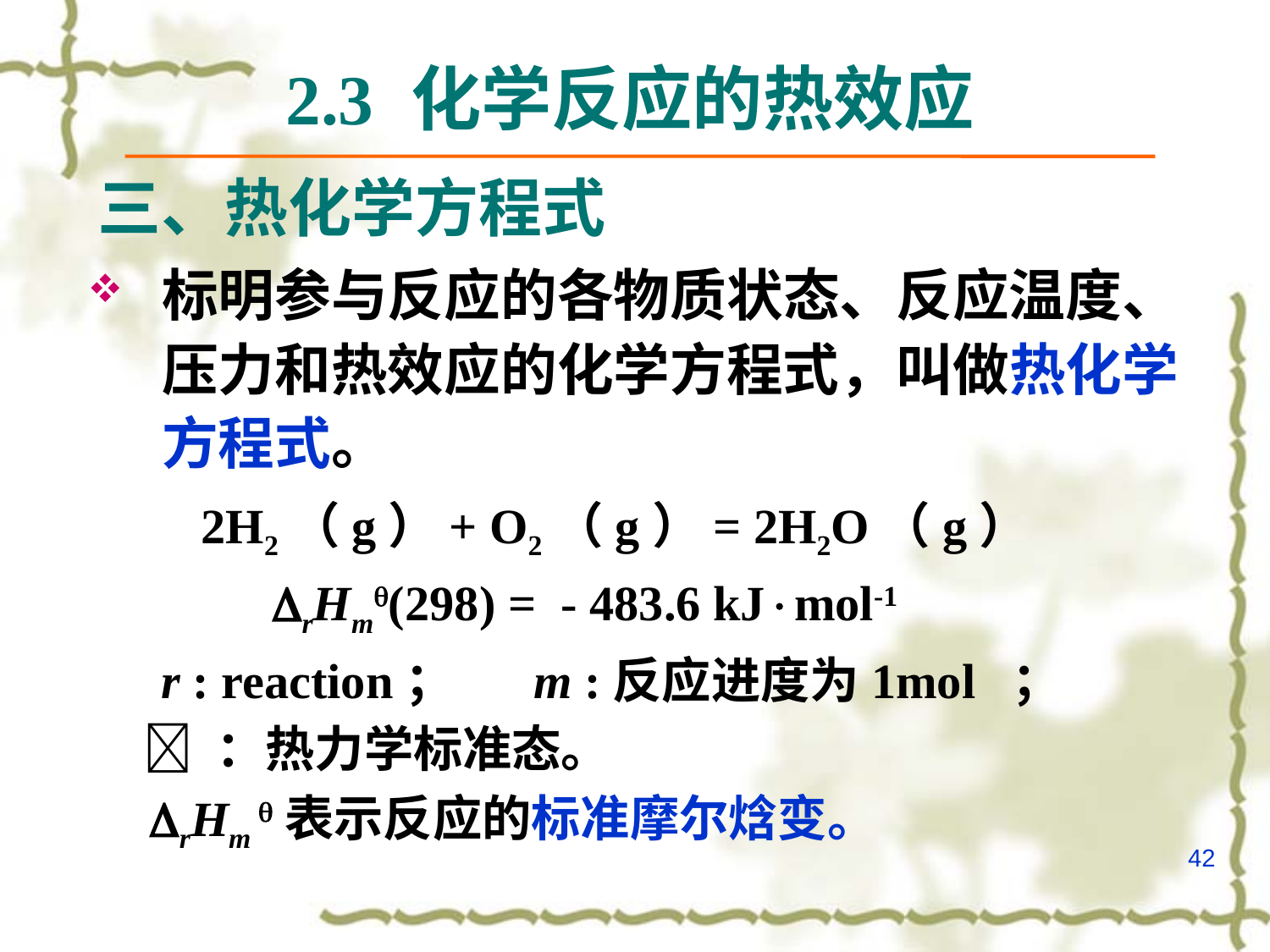

2.3 化学反应的热效应
# 三、热化学方程式

标明参与反应的各物质状态、反应温度、压力和热效应的化学方程式，叫做热化学方程式。
        2H2（g）+ O2（g）= 2H2O（g）
               ΔrHmθ(298) =  - 483.6 kJ⋅mol-1
      r : reaction；      m :反应进度为1mol  ；
     θ ：热力学标准态。
     ΔrHm θ表示反应的标准摩尔焓变。
42